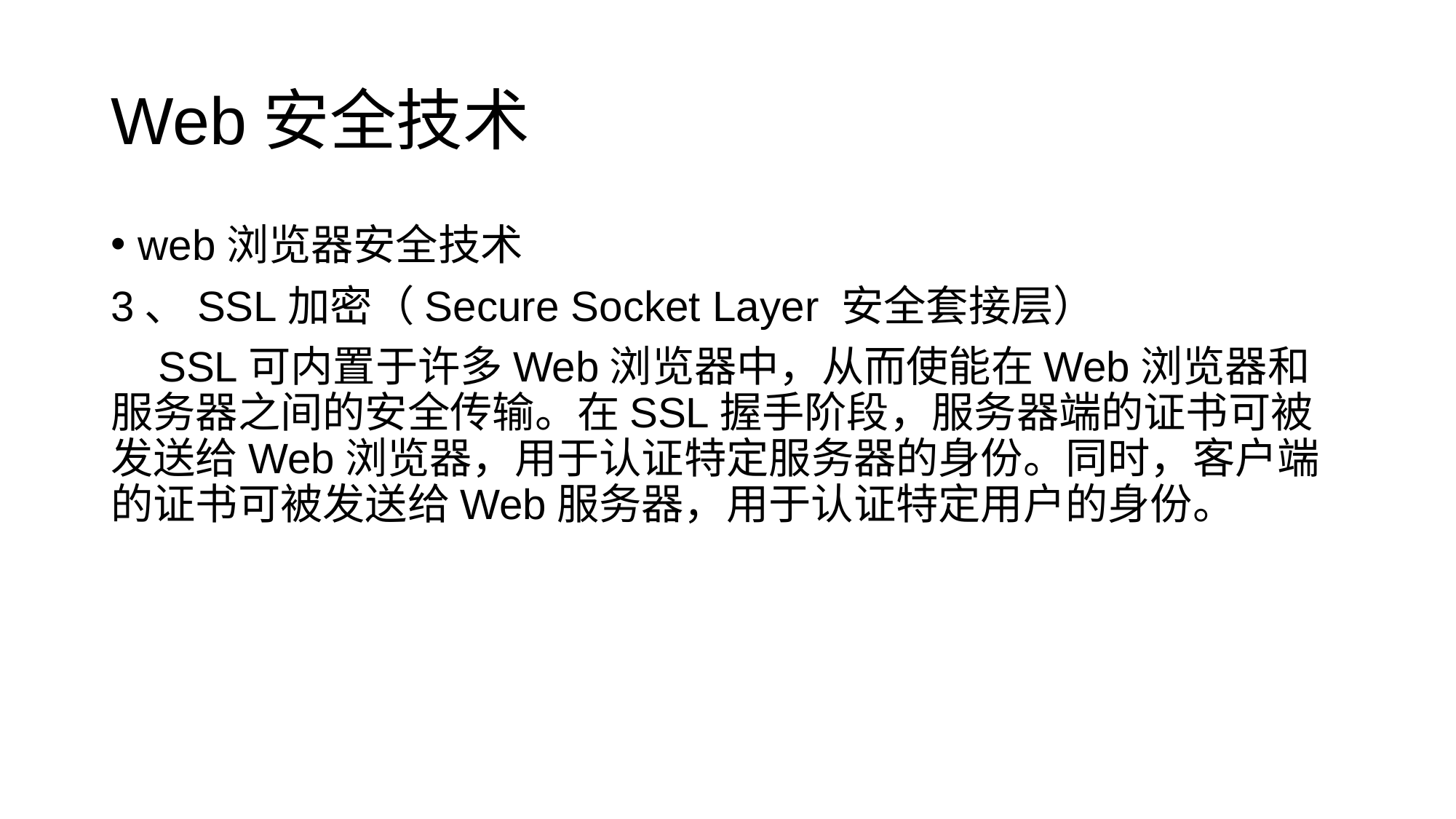

# Web安全技术
web浏览器安全技术
3、SSL加密（Secure Socket Layer 安全套接层）
    SSL可内置于许多Web浏览器中，从而使能在Web浏览器和服务器之间的安全传输。在SSL握手阶段，服务器端的证书可被发送给Web浏览器，用于认证特定服务器的身份。同时，客户端的证书可被发送给Web服务器，用于认证特定用户的身份。